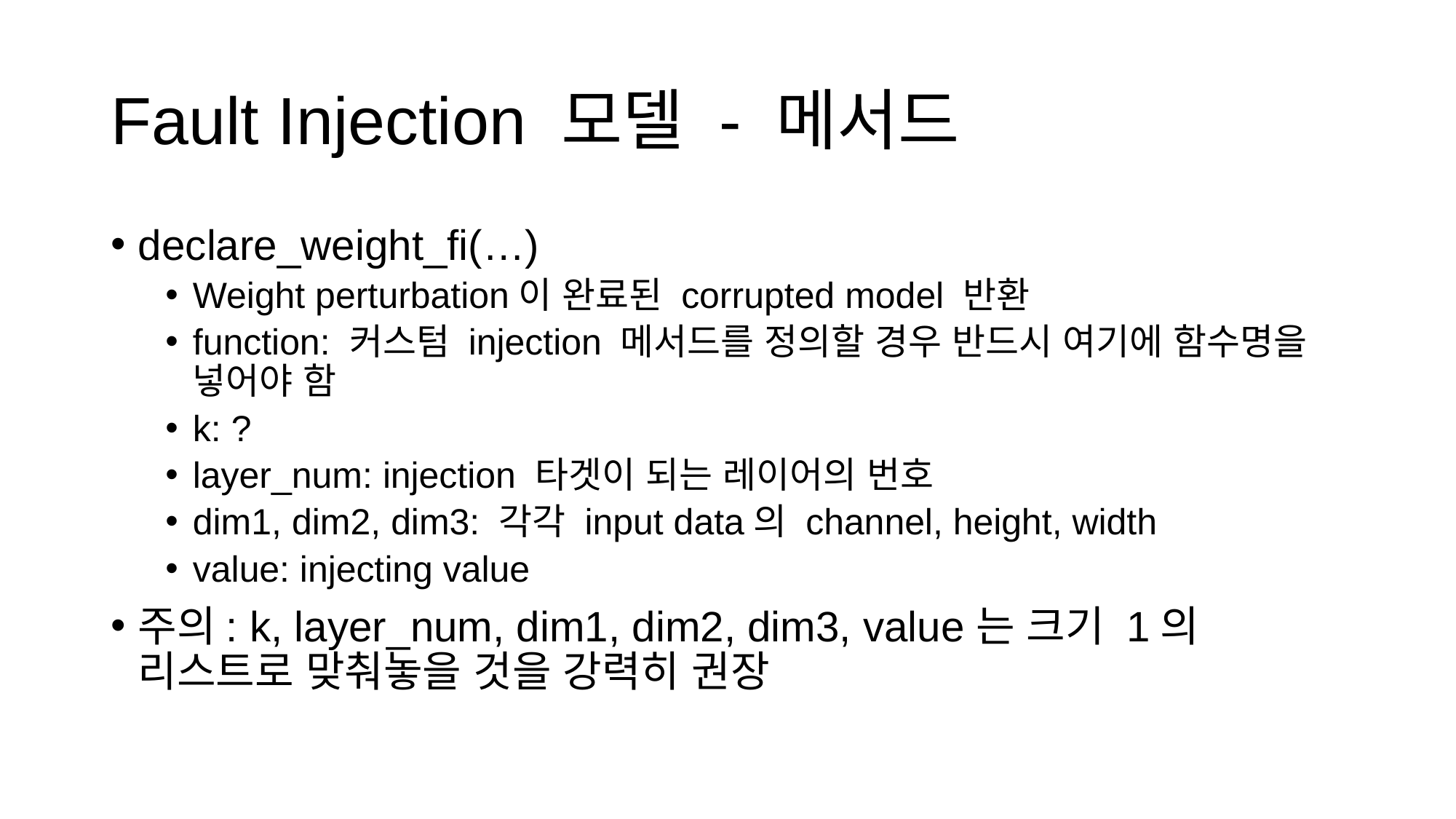

# Fault Injection 모델 - 메서드
declare_weight_fi(…)
Weight perturbation이 완료된 corrupted model 반환
function: 커스텀 injection 메서드를 정의할 경우 반드시 여기에 함수명을 넣어야 함
k: ?
layer_num: injection 타겟이 되는 레이어의 번호
dim1, dim2, dim3: 각각 input data의 channel, height, width
value: injecting value
주의: k, layer_num, dim1, dim2, dim3, value는 크기 1의 리스트로 맞춰놓을 것을 강력히 권장